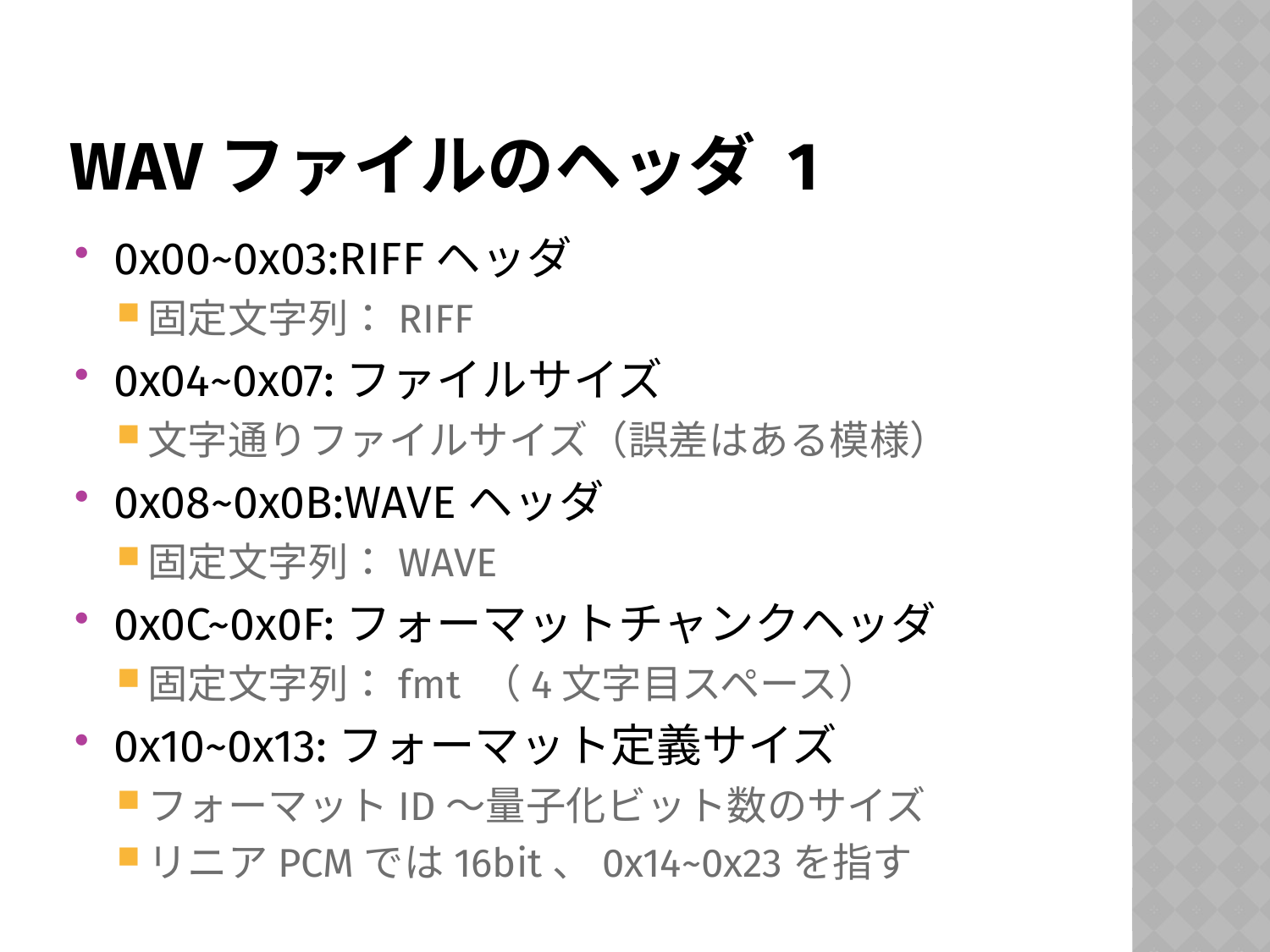

# WAVファイルのヘッダ 1
0x00~0x03:RIFFヘッダ
固定文字列：RIFF
0x04~0x07:ファイルサイズ
文字通りファイルサイズ（誤差はある模様）
0x08~0x0B:WAVEヘッダ
固定文字列：WAVE
0x0C~0x0F:フォーマットチャンクヘッダ
固定文字列：fmt （4文字目スペース）
0x10~0x13:フォーマット定義サイズ
フォーマットID～量子化ビット数のサイズ
リニアPCMでは16bit、0x14~0x23を指す